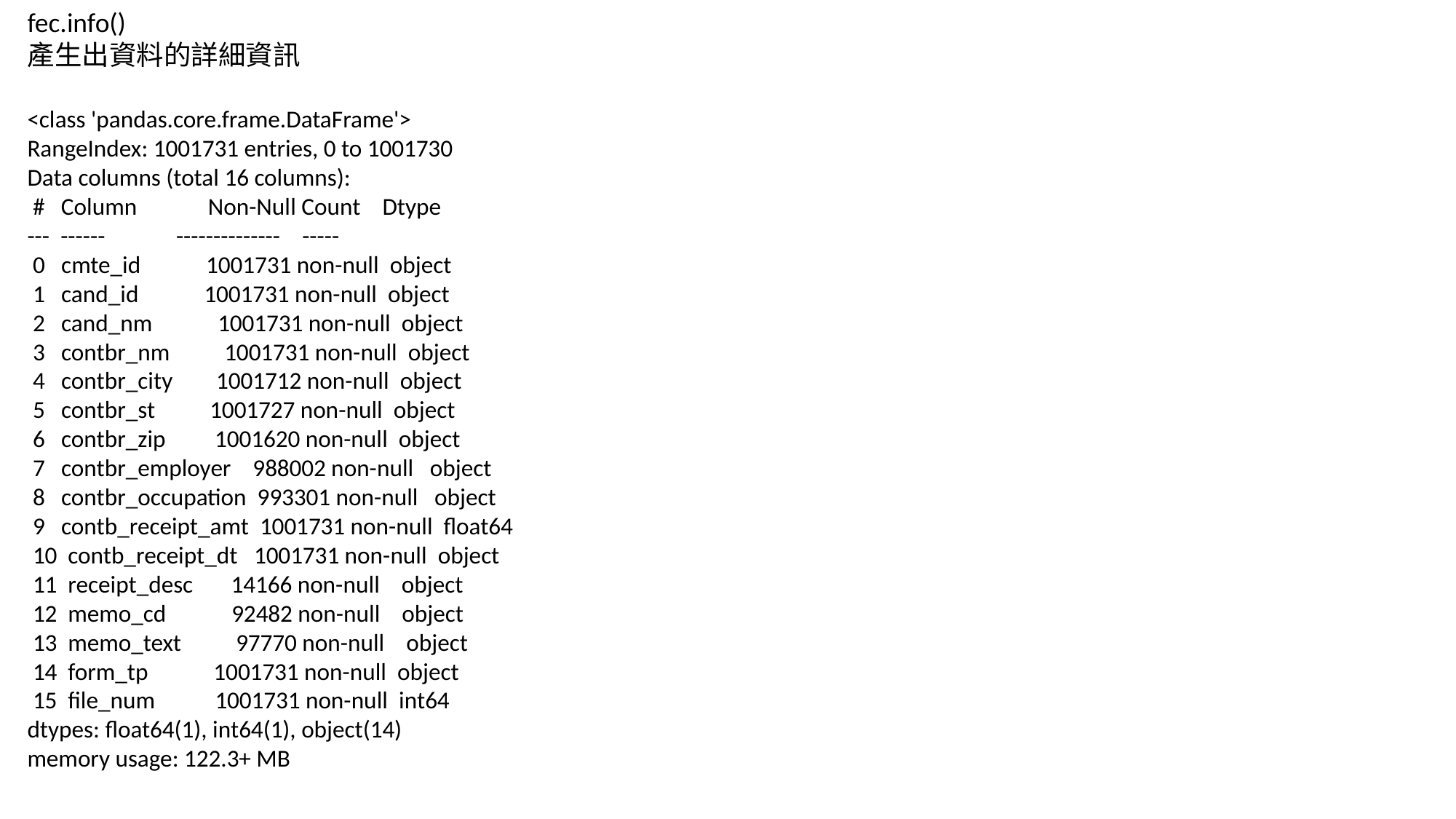

fec.info()
產生出資料的詳細資訊

<class 'pandas.core.frame.DataFrame'>
RangeIndex: 1001731 entries, 0 to 1001730
Data columns (total 16 columns):
 #   Column             Non-Null Count    Dtype
---  ------             --------------    -----
 0   cmte_id            1001731 non-null  object
 1   cand_id            1001731 non-null  object
 2   cand_nm            1001731 non-null  object
 3   contbr_nm          1001731 non-null  object
 4   contbr_city        1001712 non-null  object
 5   contbr_st          1001727 non-null  object
 6   contbr_zip         1001620 non-null  object
 7   contbr_employer    988002 non-null   object
 8   contbr_occupation  993301 non-null   object
 9   contb_receipt_amt  1001731 non-null  float64
 10  contb_receipt_dt   1001731 non-null  object
 11  receipt_desc       14166 non-null    object
 12  memo_cd            92482 non-null    object
 13  memo_text          97770 non-null    object
 14  form_tp            1001731 non-null  object
 15  file_num           1001731 non-null  int64
dtypes: float64(1), int64(1), object(14)
memory usage: 122.3+ MB